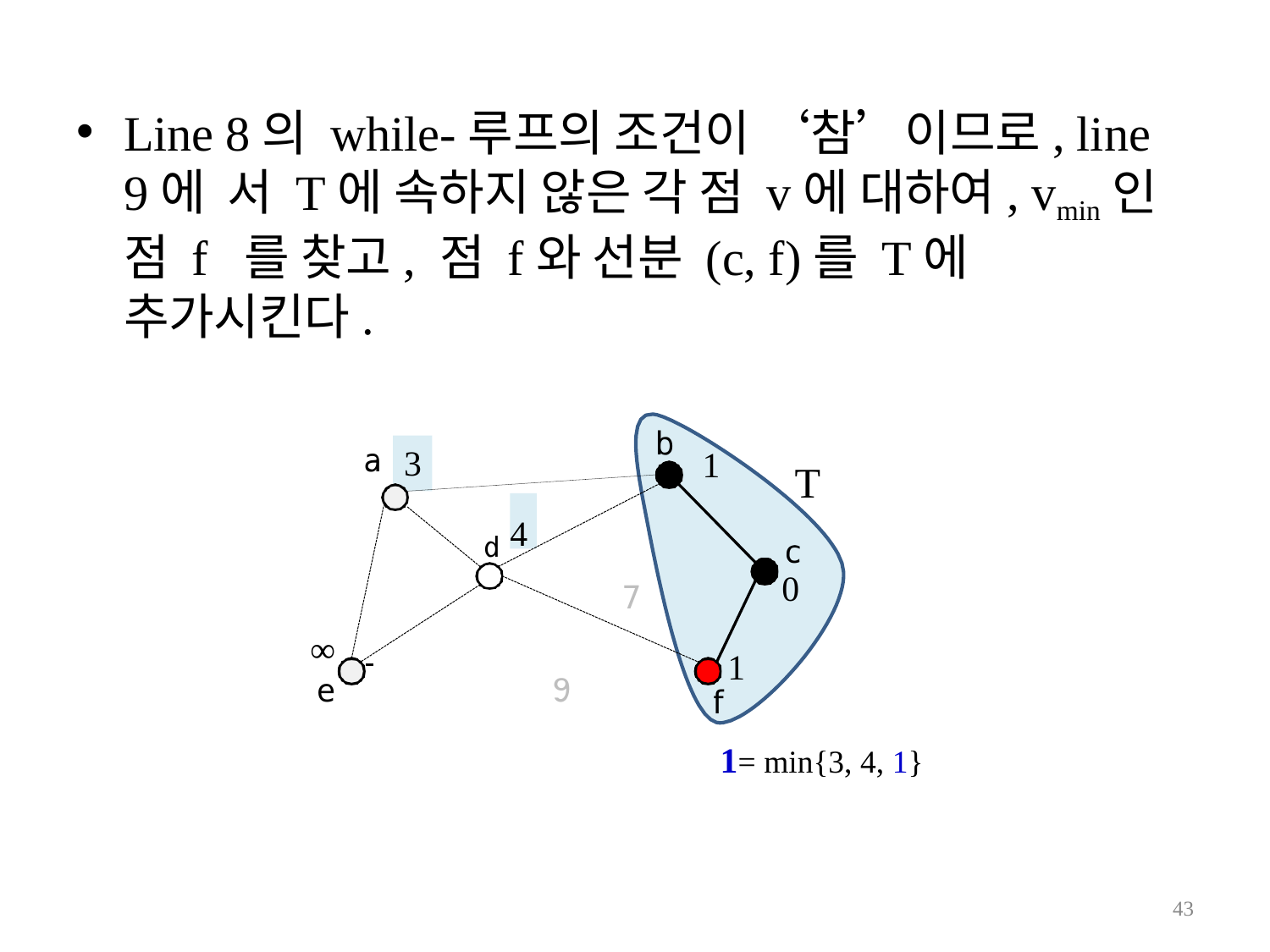

Line 8의 while-루프의 조건이 ‘참’이므로, line 9에  서 T에 속하지 않은 각 점 v에 대하여, vmin인 점 f  를 찾고, 점 f와 선분 (c, f)를 T에 추가시킨다.

b

a
3
1
T
c
0

d 4

7

∞
e	9

1

f
1= min{3, 4, 1}
43